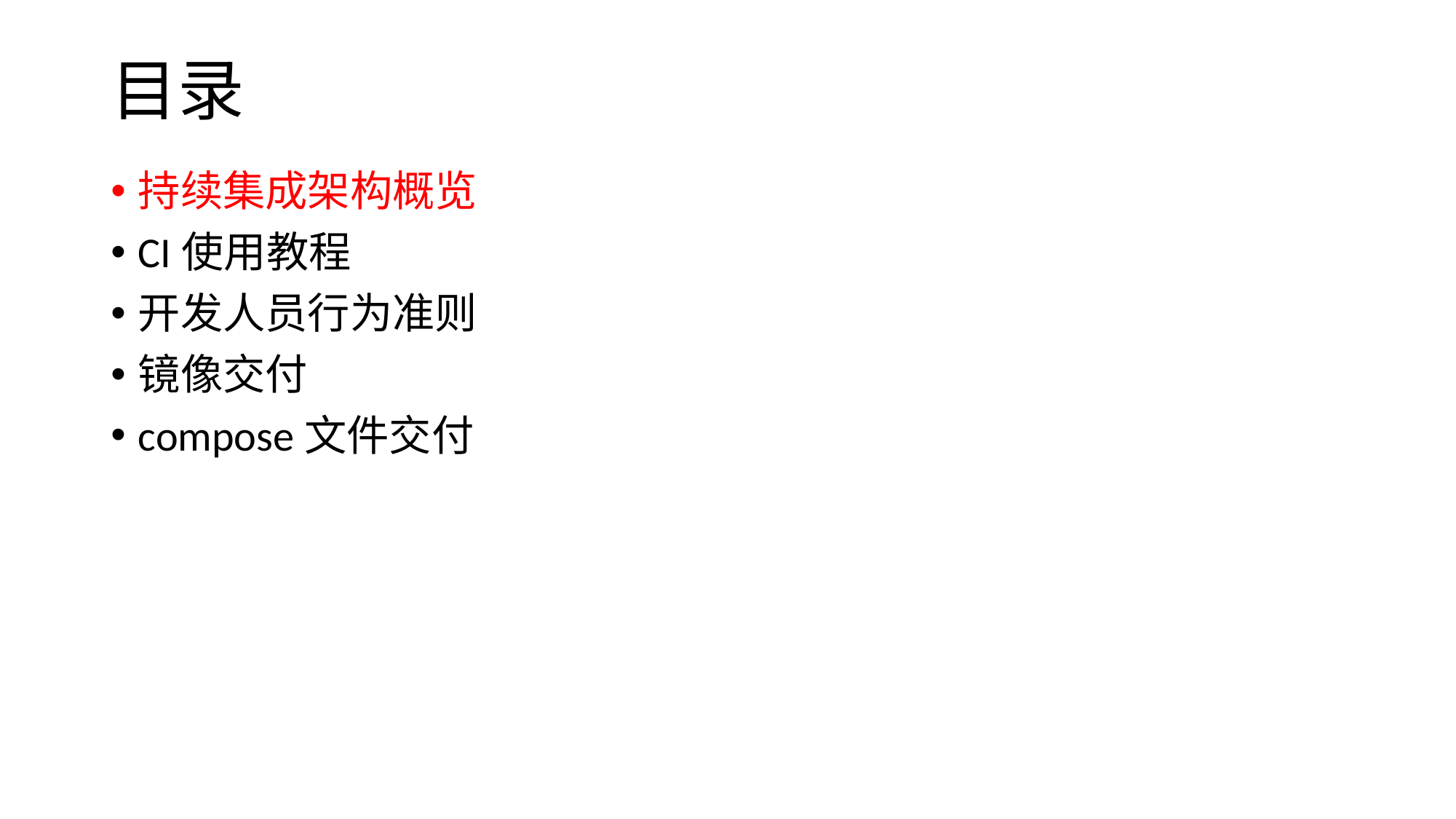

# 目录
持续集成架构概览
CI使用教程
开发人员行为准则
镜像交付
compose文件交付